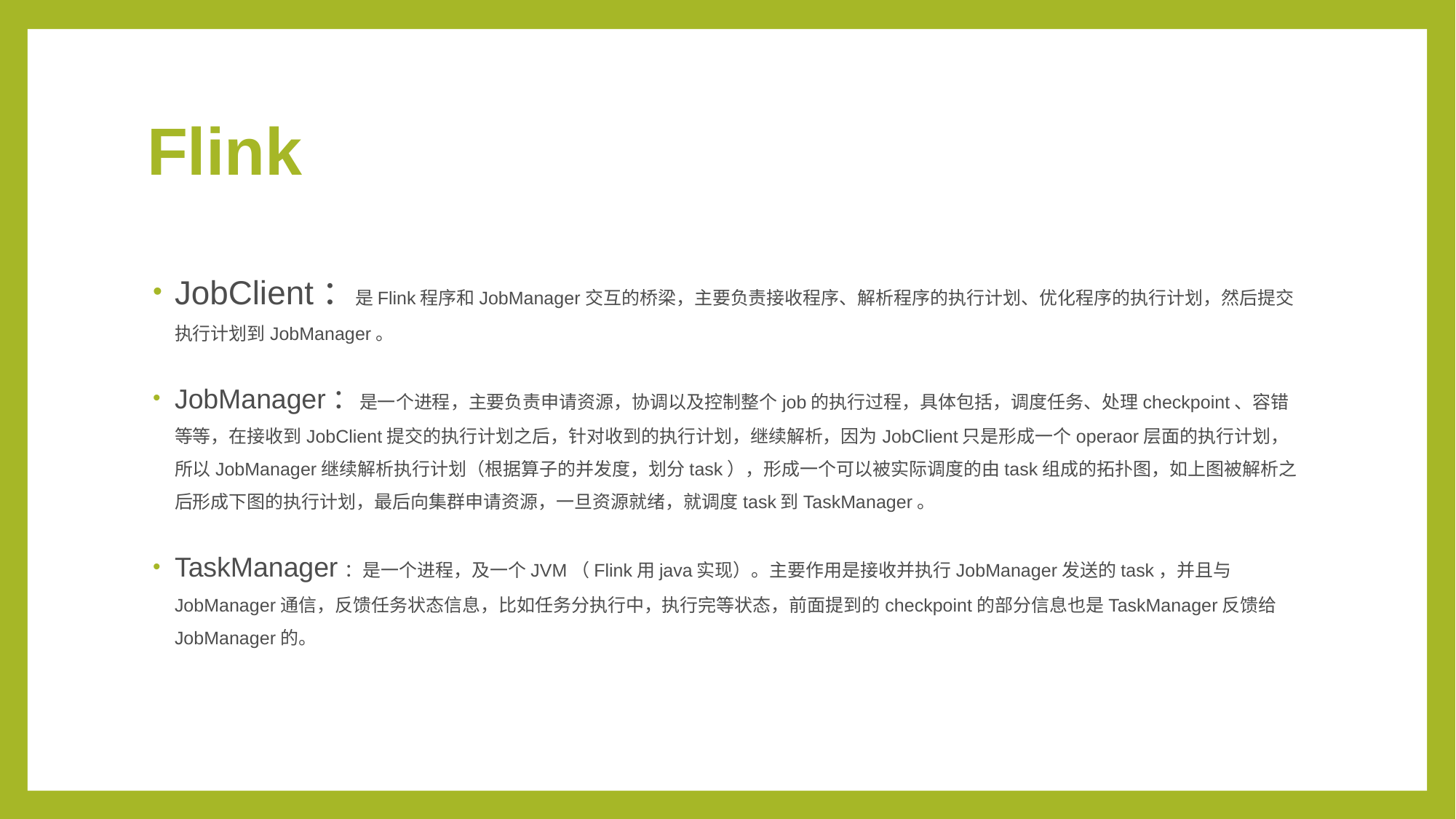

# Flink
JobClient：是Flink程序和JobManager交互的桥梁，主要负责接收程序、解析程序的执行计划、优化程序的执行计划，然后提交执行计划到JobManager。
JobManager：是一个进程，主要负责申请资源，协调以及控制整个job的执行过程，具体包括，调度任务、处理checkpoint、容错等等，在接收到JobClient提交的执行计划之后，针对收到的执行计划，继续解析，因为JobClient只是形成一个operaor层面的执行计划，所以JobManager继续解析执行计划（根据算子的并发度，划分task），形成一个可以被实际调度的由task组成的拓扑图，如上图被解析之后形成下图的执行计划，最后向集群申请资源，一旦资源就绪，就调度task到TaskManager。
TaskManager：是一个进程，及一个JVM（Flink用java实现）。主要作用是接收并执行JobManager发送的task，并且与JobManager通信，反馈任务状态信息，比如任务分执行中，执行完等状态，前面提到的checkpoint的部分信息也是TaskManager反馈给JobManager的。